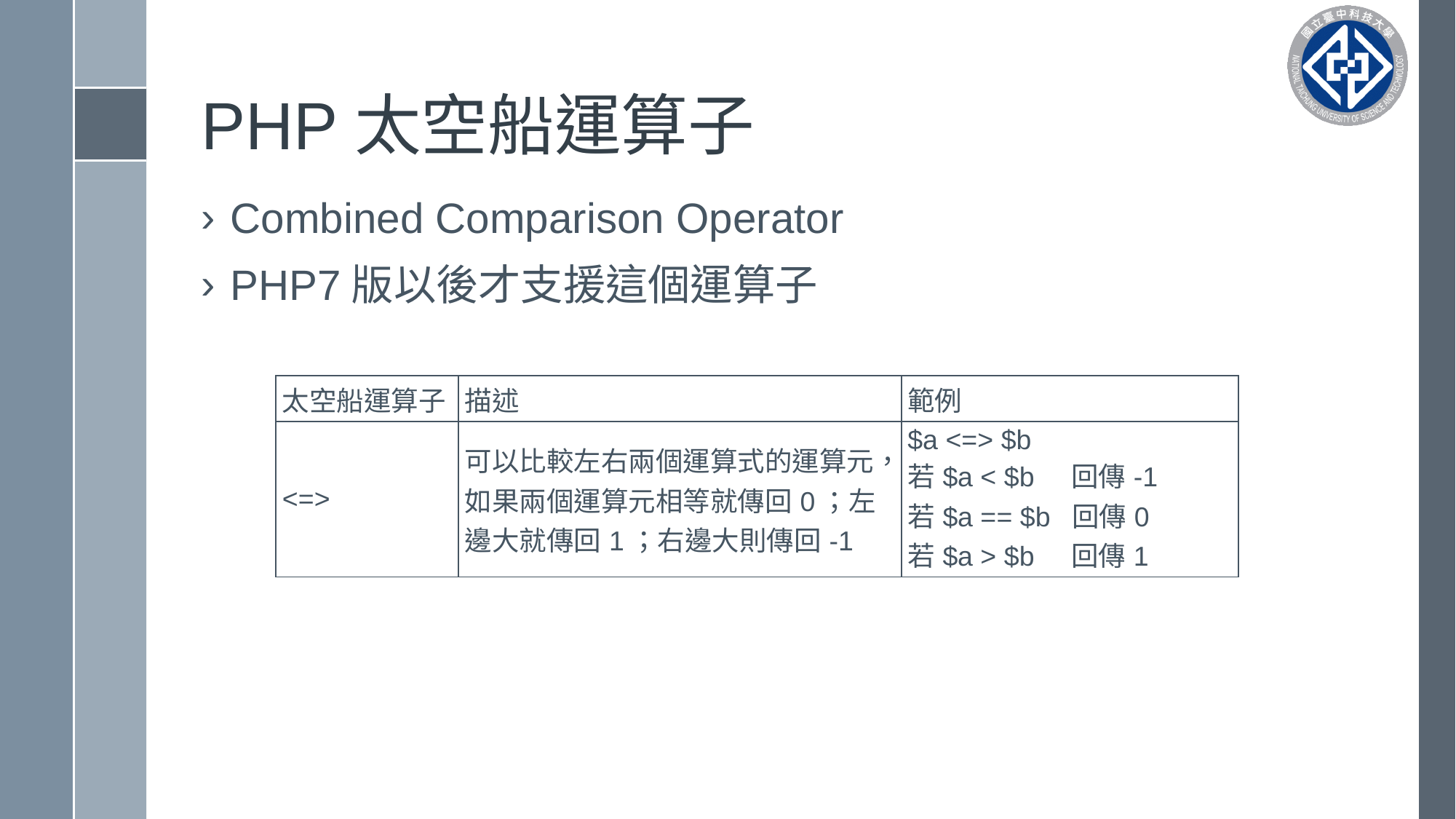

# PHP太空船運算子
Combined Comparison Operator
PHP7版以後才支援這個運算子
| 太空船運算子 | 描述 | 範例 |
| --- | --- | --- |
| <=> | 可以比較左右兩個運算式的運算元，如果兩個運算元相等就傳回0；左邊大就傳回1；右邊大則傳回-1 | $a <=> $b 若$a < $b 回傳-1 若$a == $b 回傳0 若$a > $b 回傳1 |